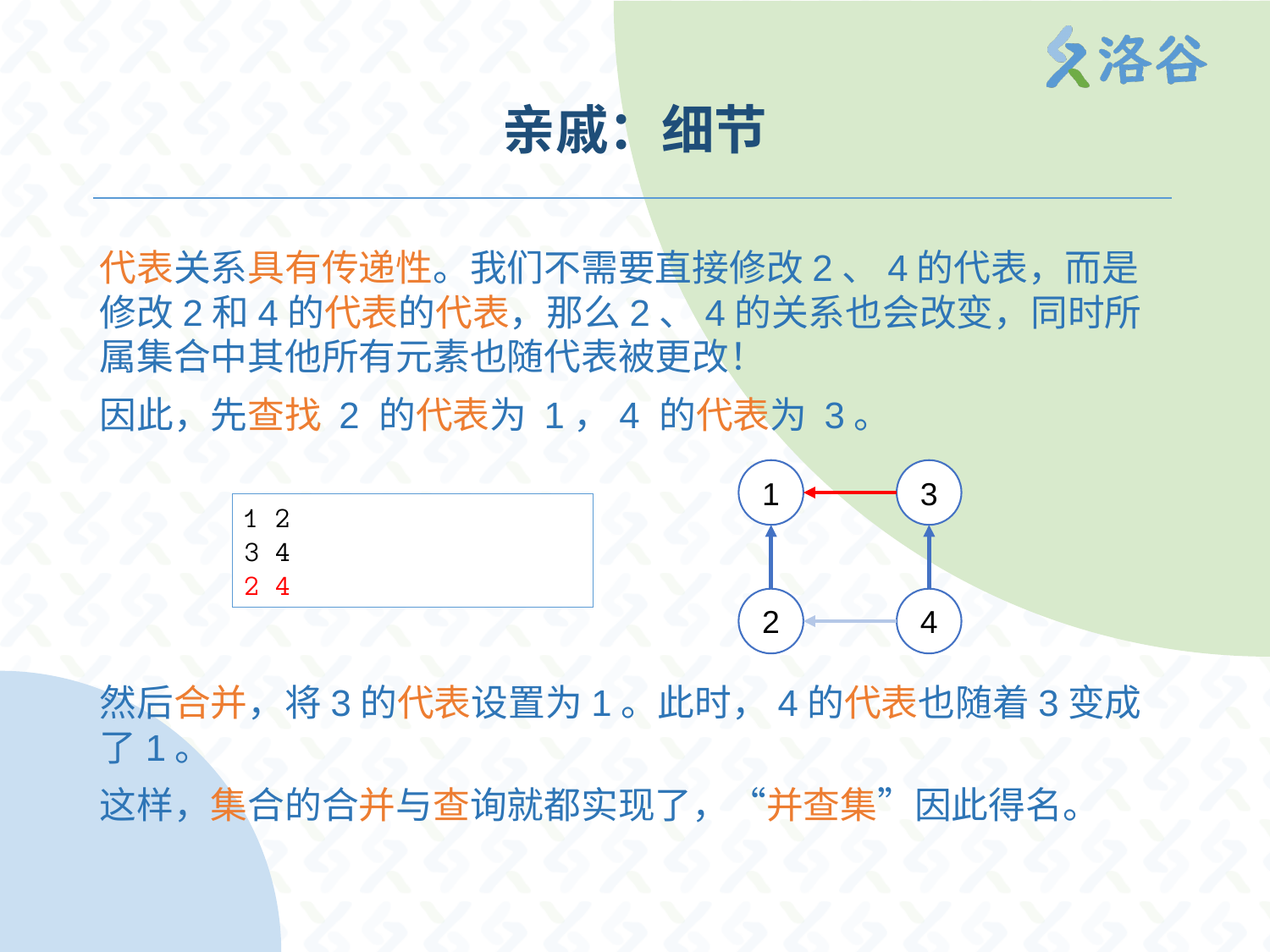

# 亲戚：细节
代表关系具有传递性。我们不需要直接修改2、4的代表，而是修改2和4的代表的代表，那么2、4的关系也会改变，同时所属集合中其他所有元素也随代表被更改！
因此，先查找 2 的代表为 1，4 的代表为 3。

然后合并，将3的代表设置为1。此时，4的代表也随着3变成了1。
这样，集合的合并与查询就都实现了，“并查集”因此得名。
1
3
2
4
1 2
3 4
2 4